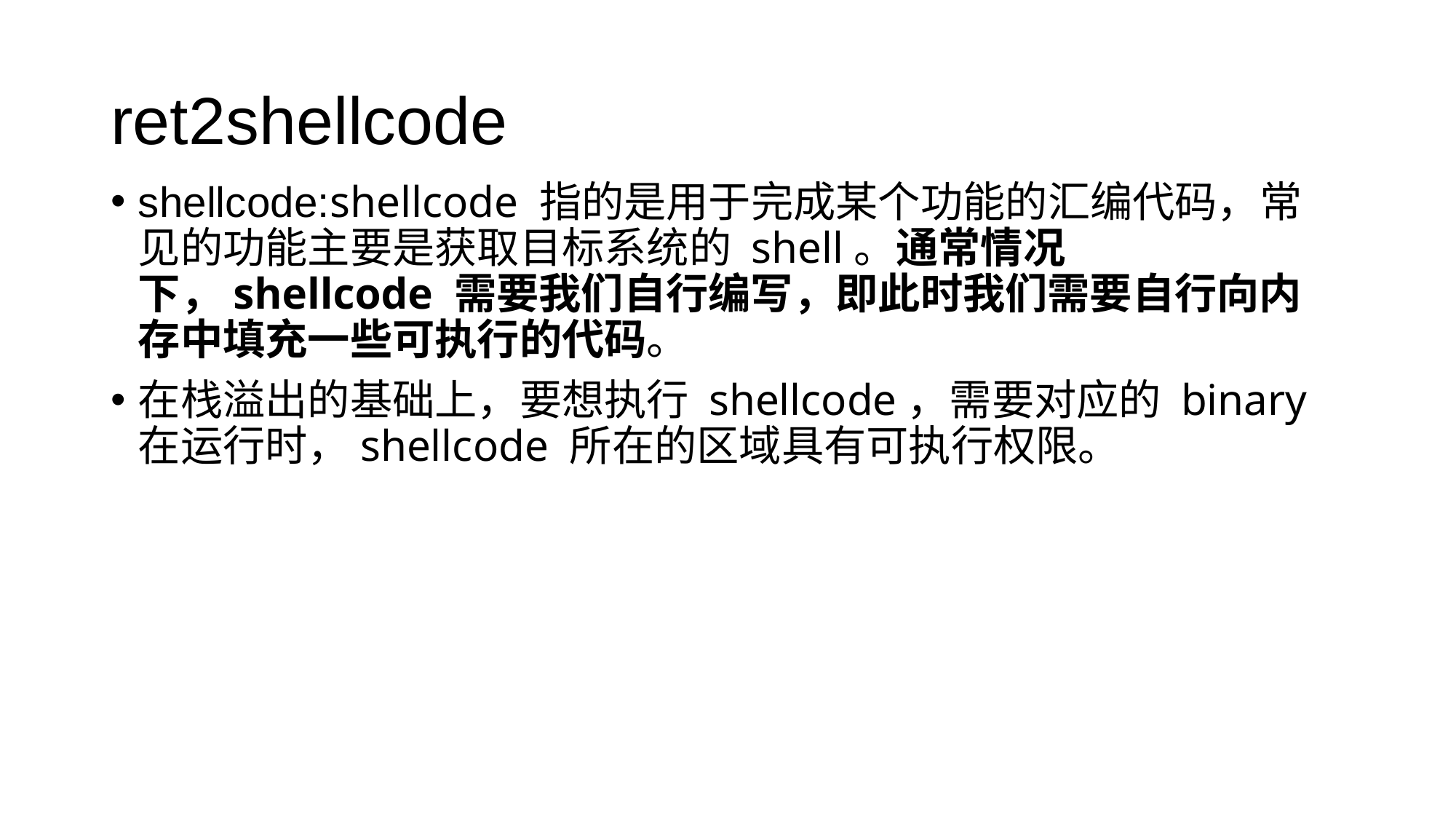

# ret2shellcode
shellcode:shellcode 指的是用于完成某个功能的汇编代码，常见的功能主要是获取目标系统的 shell。通常情况下，shellcode 需要我们自行编写，即此时我们需要自行向内存中填充一些可执行的代码。
在栈溢出的基础上，要想执行 shellcode，需要对应的 binary 在运行时，shellcode 所在的区域具有可执行权限。